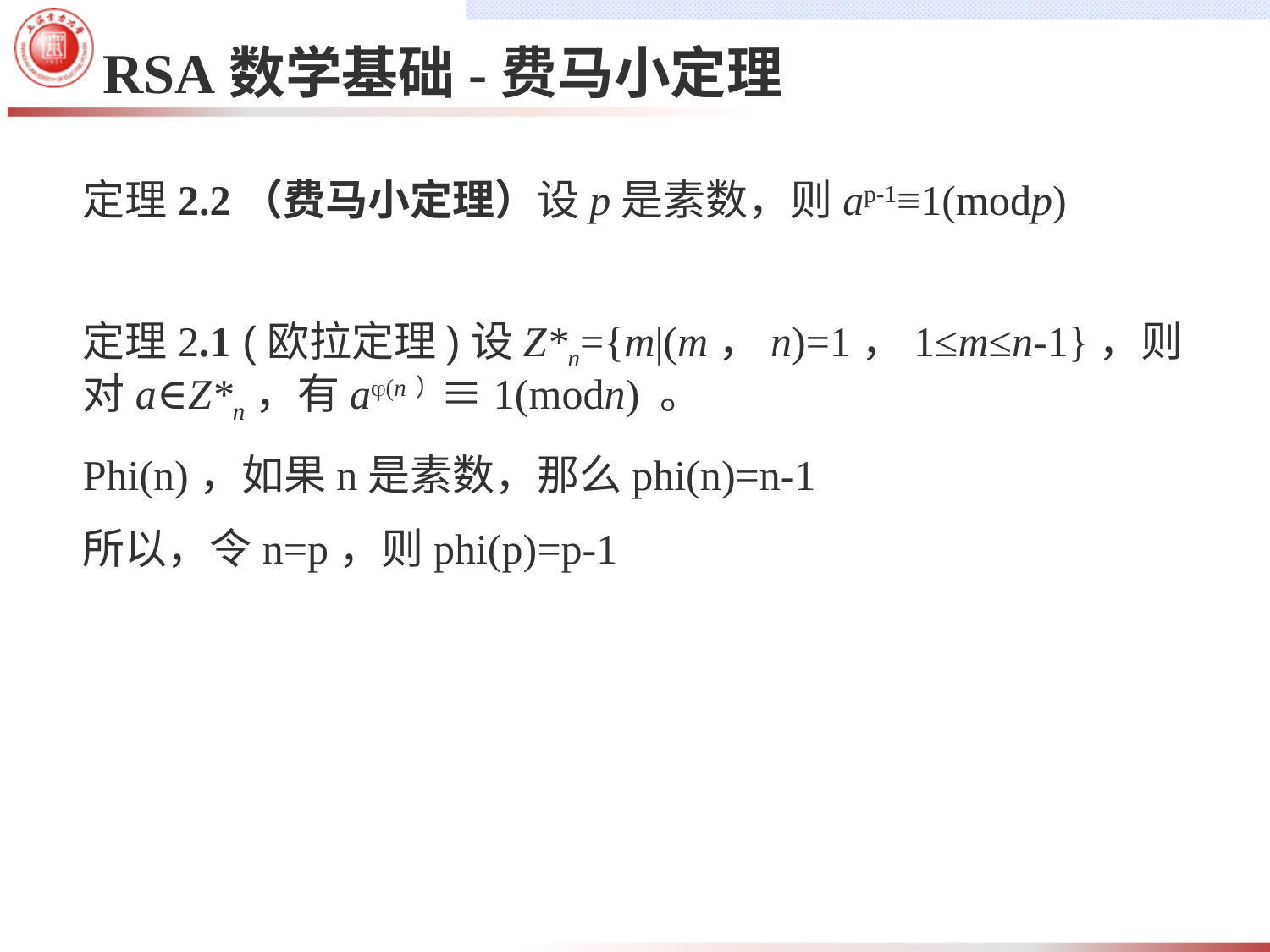

# RSA数学基础-费马小定理
定理2.2（费马小定理）设p是素数，则ap-1≡1(modp)

定理2.1 (欧拉定理)设Z*n={m|(m，n)=1，1≤m≤n-1}，则对a∈Z*n，有aϕ(n）≡1(modn) 。
Phi(n)，如果n是素数，那么phi(n)=n-1
所以，令n=p，则phi(p)=p-1